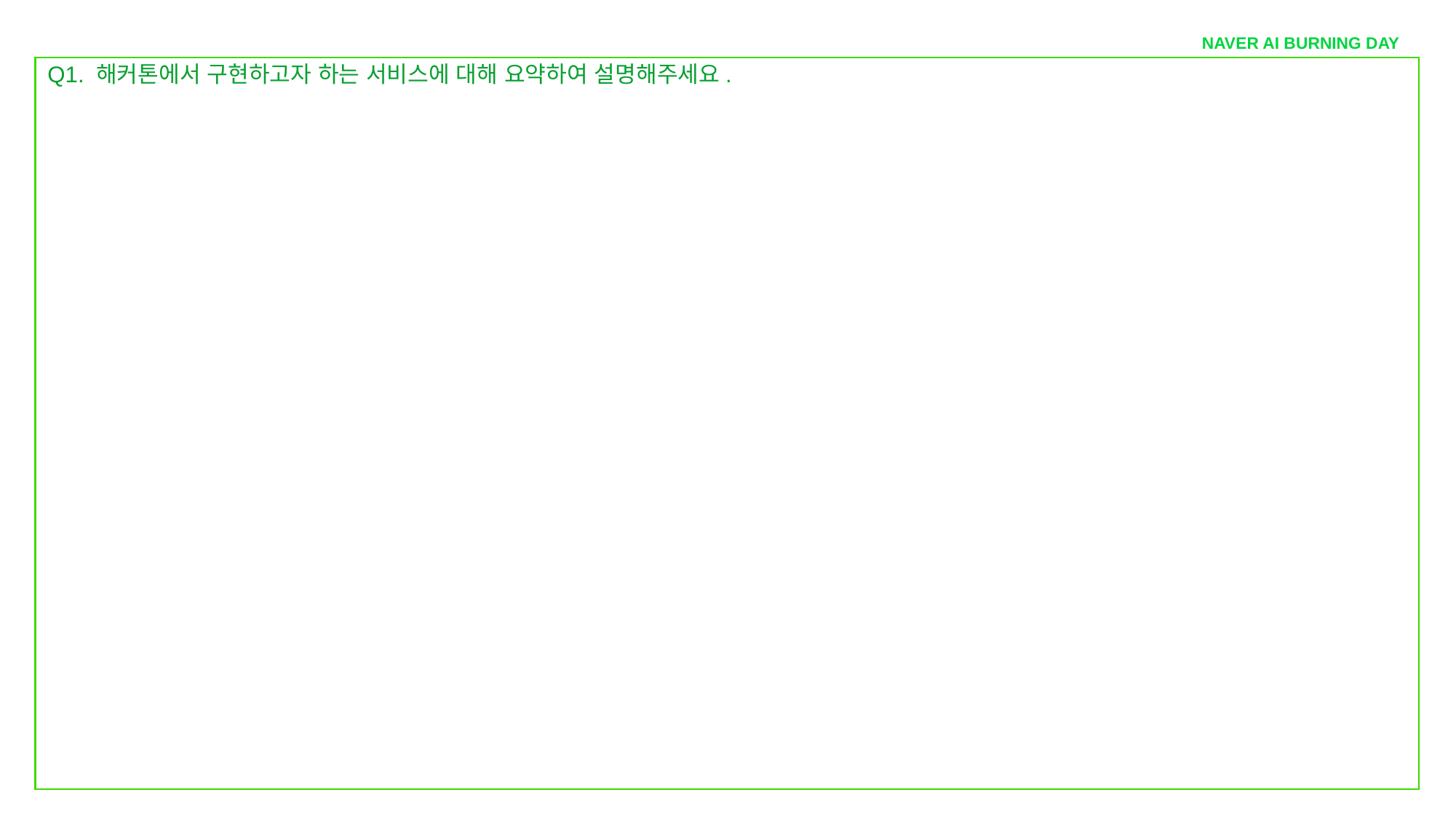

NAVER AI BURNING DAY

Q1. 해커톤에서 구현하고자 하는 서비스에 대해 요약하여 설명해주세요.